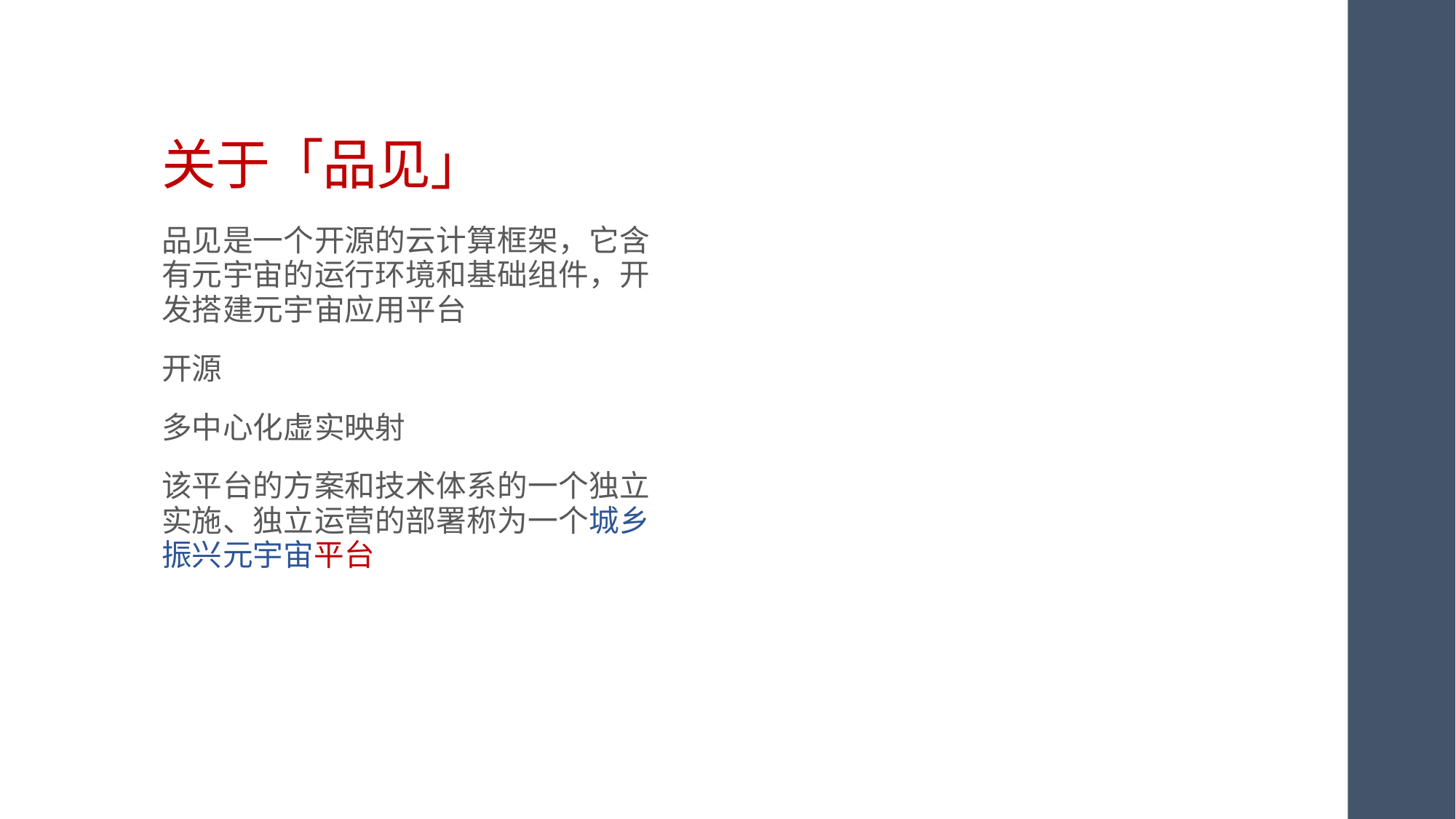

# 关于「品见」
品见是一个开源的云计算框架，它含有元宇宙的运行环境和基础组件，开发搭建元宇宙应用平台
开源
多中心化虚实映射
该平台的方案和技术体系的一个独立实施、独立运营的部署称为一个城乡振兴元宇宙平台